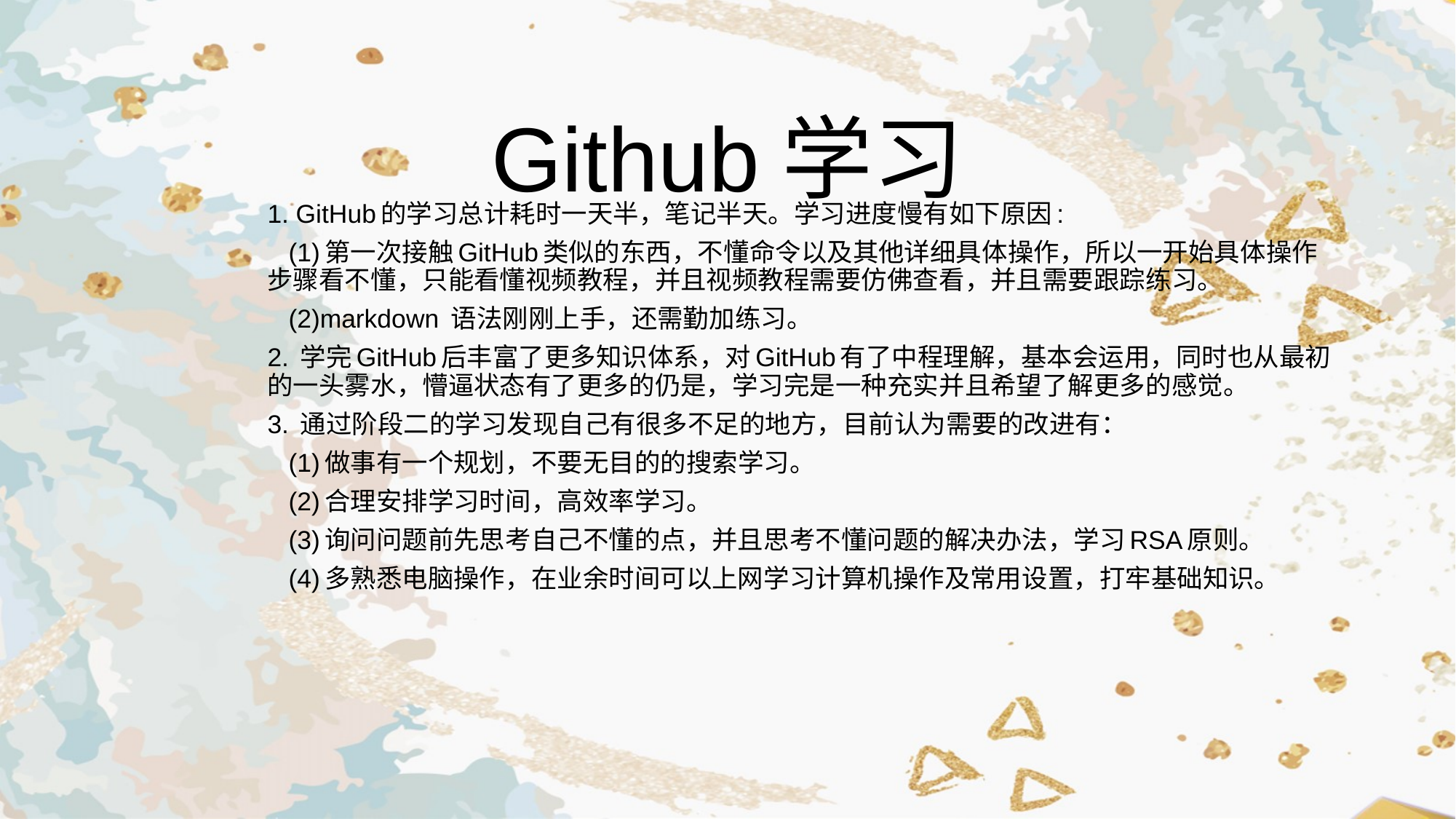

# Github学习
1. GitHub的学习总计耗时一天半，笔记半天。学习进度慢有如下原因:
   (1)第一次接触GitHub类似的东西，不懂命令以及其他详细具体操作，所以一开始具体操作步骤看不懂，只能看懂视频教程，并且视频教程需要仿佛查看，并且需要跟踪练习。
   (2)markdown 语法刚刚上手，还需勤加练习。
2. 学完GitHub后丰富了更多知识体系，对GitHub有了中程理解，基本会运用，同时也从最初的一头雾水，懵逼状态有了更多的仍是，学习完是一种充实并且希望了解更多的感觉。
3. 通过阶段二的学习发现自己有很多不足的地方，目前认为需要的改进有：
   (1)做事有一个规划，不要无目的的搜索学习。
   (2)合理安排学习时间，高效率学习。
   (3)询问问题前先思考自己不懂的点，并且思考不懂问题的解决办法，学习RSA原则。
   (4)多熟悉电脑操作，在业余时间可以上网学习计算机操作及常用设置，打牢基础知识。